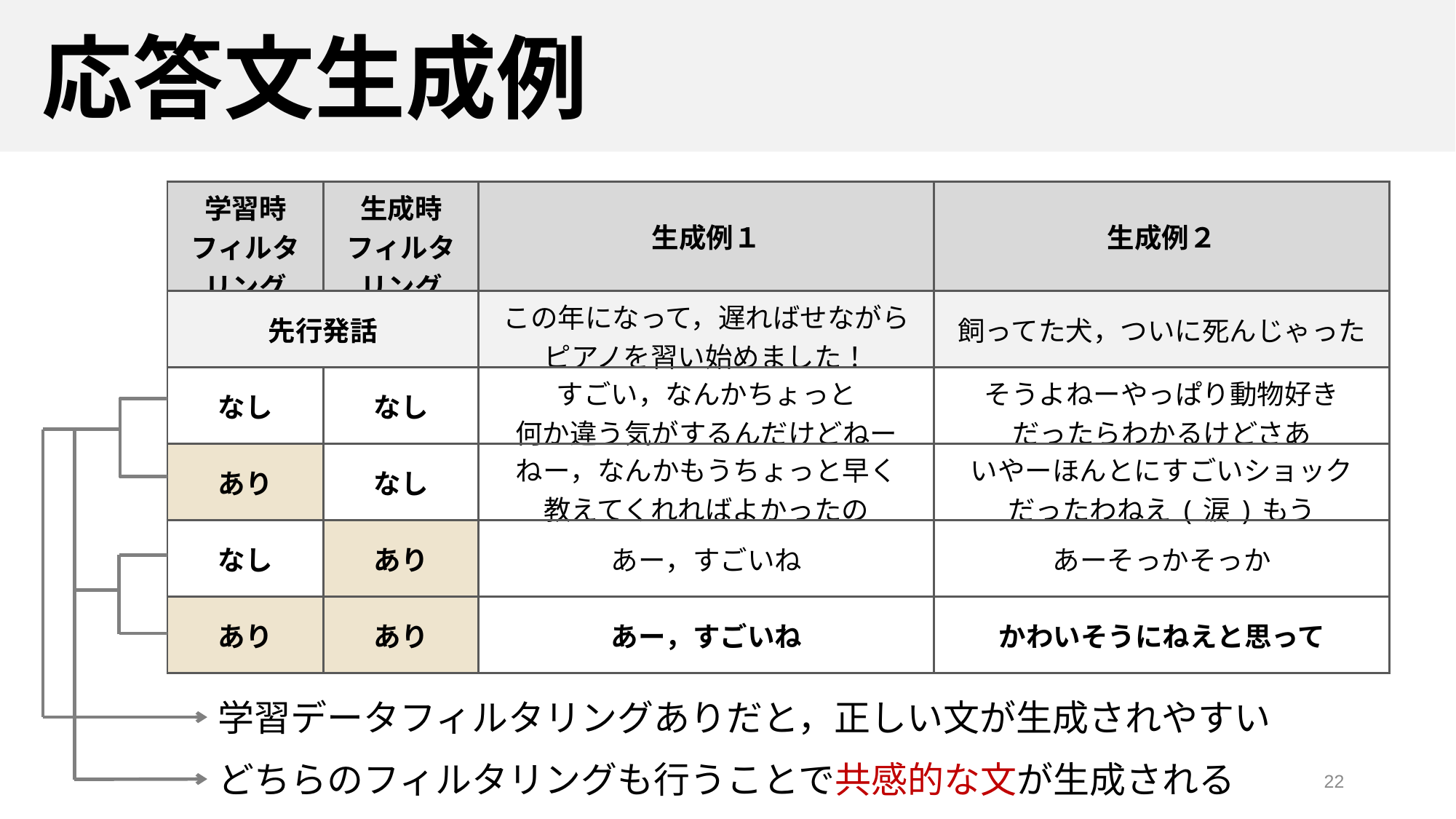

応答文生成例
| 学習時フィルタリング | 生成時フィルタリング | 生成例１ | 生成例２ |
| --- | --- | --- | --- |
| 先行発話 |  | この年になって，遅ればせながら ピアノを習い始めました！ | 飼ってた犬，ついに死んじゃった |
| なし | なし | すごい，なんかちょっと 何か違う気がするんだけどねー | そうよねーやっぱり動物好き だったらわかるけどさあ |
| あり | なし | ねー，なんかもうちょっと早く 教えてくれればよかったの | いやーほんとにすごいショック だったわねえ(涙)もう |
| なし | あり | あー，すごいね | あーそっかそっか |
| あり | あり | あー，すごいね | かわいそうにねえと思って |
学習データフィルタリングありだと，正しい文が生成されやすい
どちらのフィルタリングも行うことで共感的な文が生成される
22